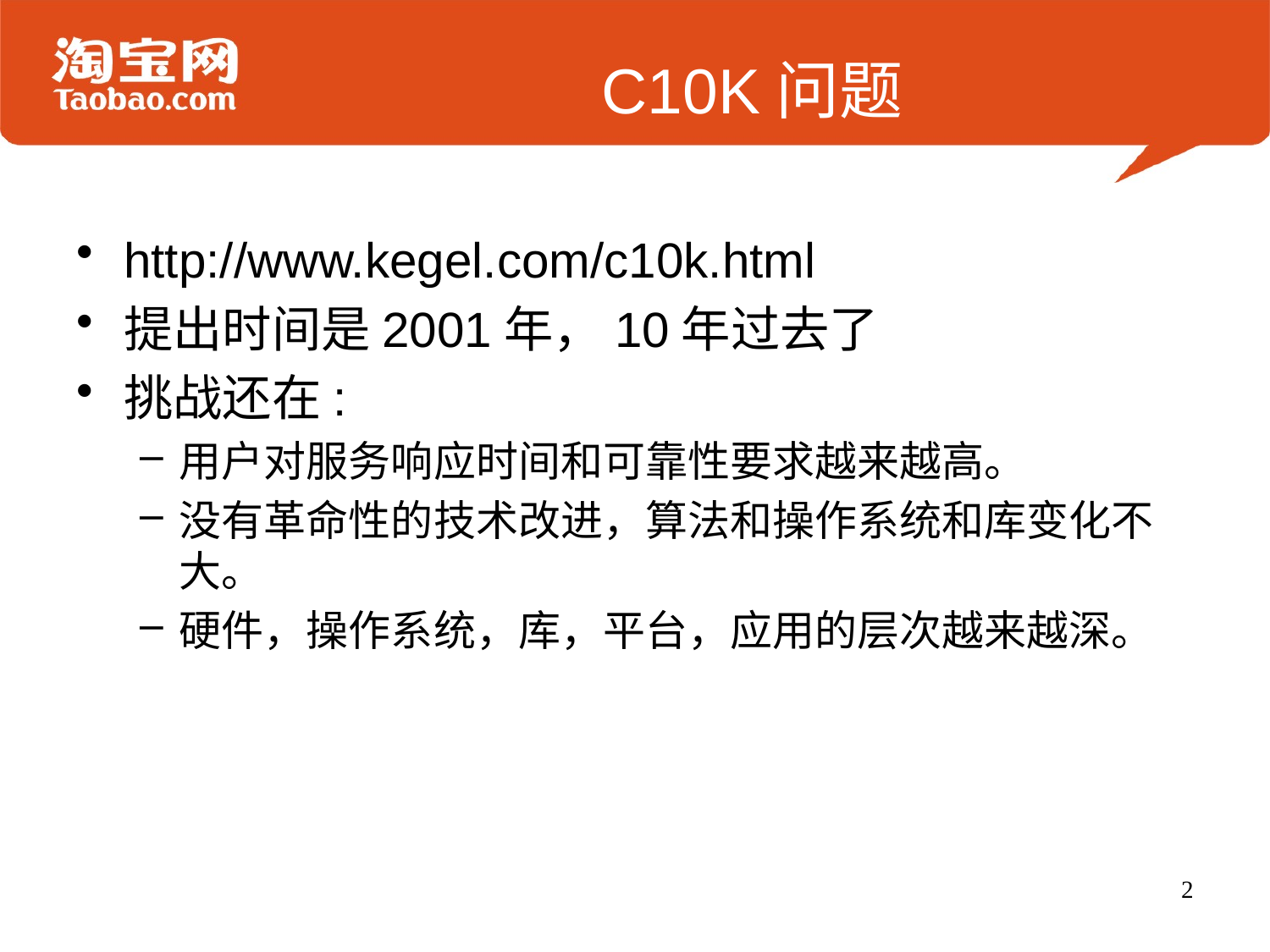

# C10K问题
http://www.kegel.com/c10k.html
提出时间是2001年，10年过去了
挑战还在:
用户对服务响应时间和可靠性要求越来越高。
没有革命性的技术改进，算法和操作系统和库变化不大。
硬件，操作系统，库，平台，应用的层次越来越深。

2